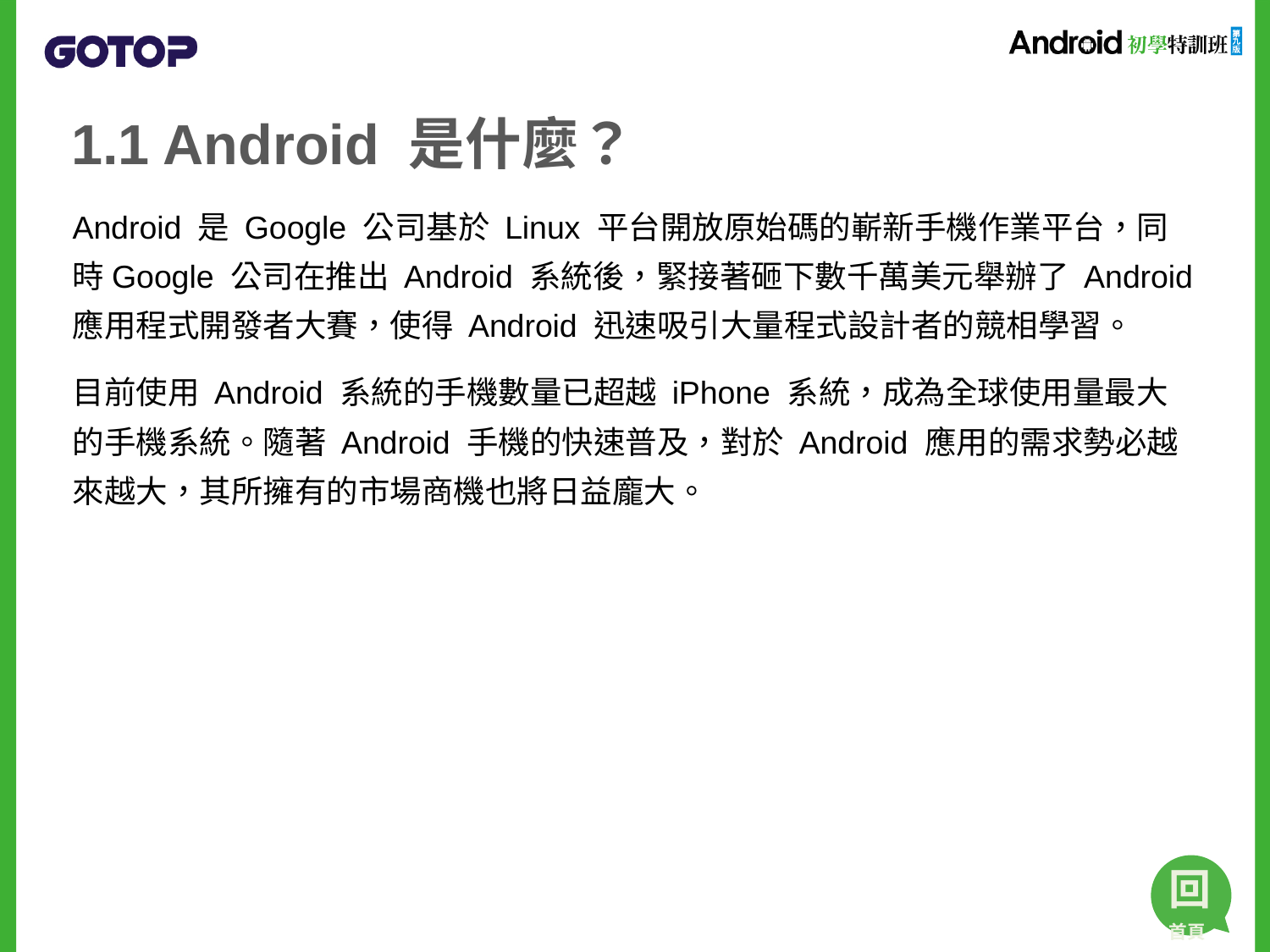

# 1.1 Android 是什麼？
Android 是 Google 公司基於 Linux 平台開放原始碼的嶄新手機作業平台，同時Google 公司在推出 Android 系統後，緊接著砸下數千萬美元舉辦了 Android 應用程式開發者大賽，使得 Android 迅速吸引大量程式設計者的競相學習。
目前使用 Android 系統的手機數量已超越 iPhone 系統，成為全球使用量最大的手機系統。隨著 Android 手機的快速普及，對於 Android 應用的需求勢必越來越大，其所擁有的市場商機也將日益龐大。